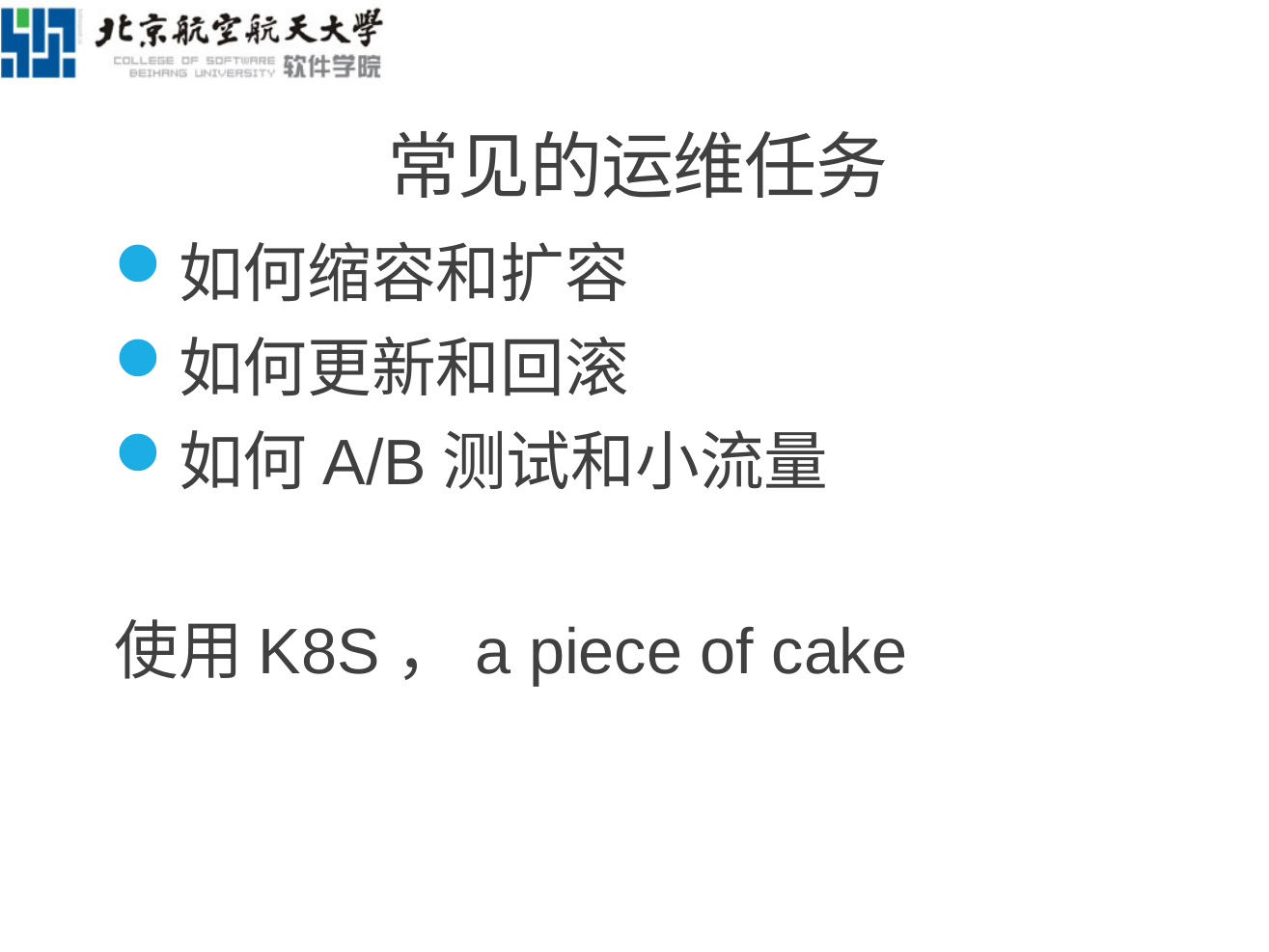

# 常见的运维任务
如何缩容和扩容
如何更新和回滚
如何A/B测试和小流量

使用K8S，a piece of cake